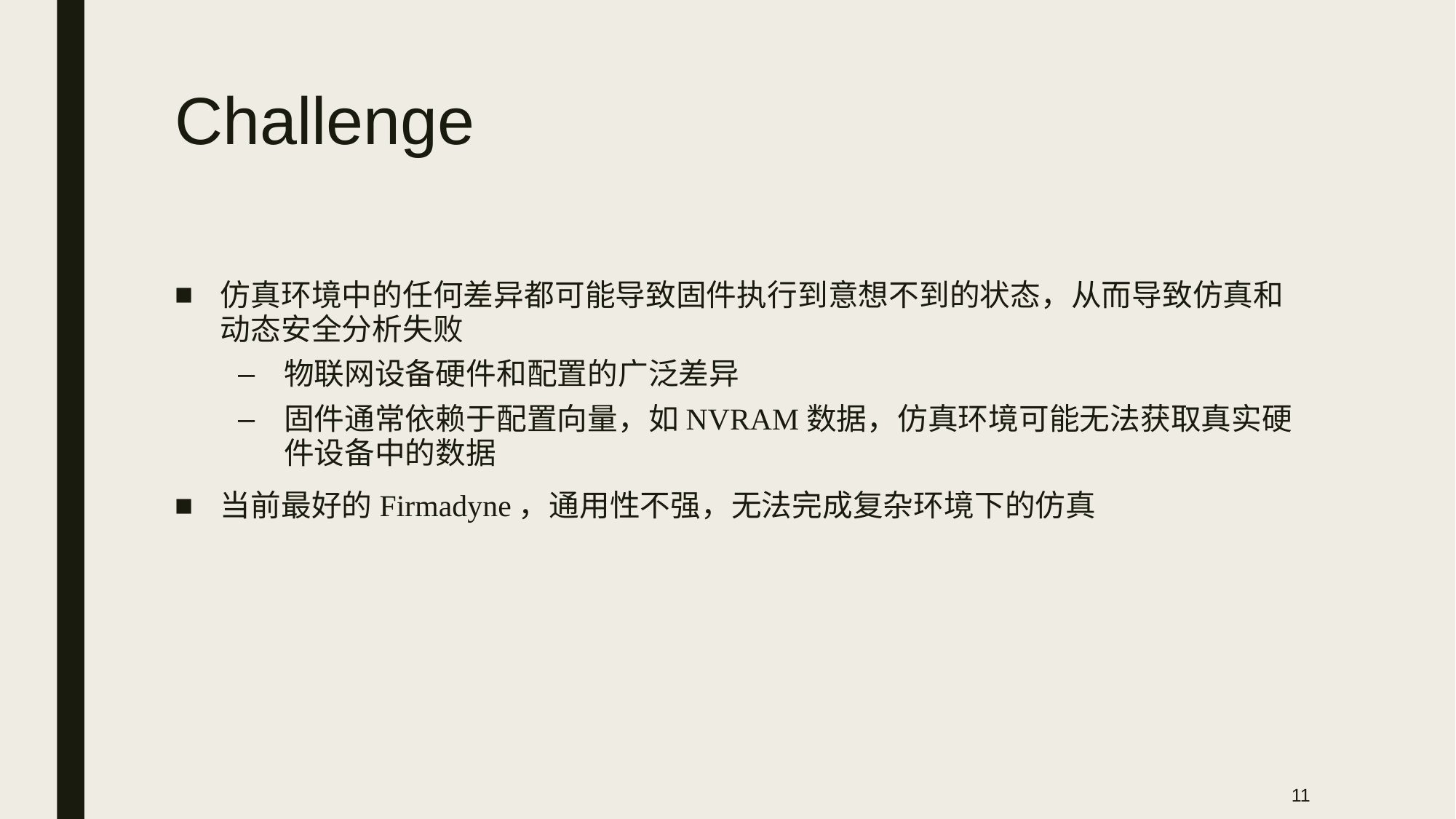

# Challenge
仿真环境中的任何差异都可能导致固件执行到意想不到的状态，从而导致仿真和动态安全分析失败
物联网设备硬件和配置的广泛差异
固件通常依赖于配置向量，如NVRAM数据，仿真环境可能无法获取真实硬件设备中的数据
当前最好的Firmadyne，通用性不强，无法完成复杂环境下的仿真

11